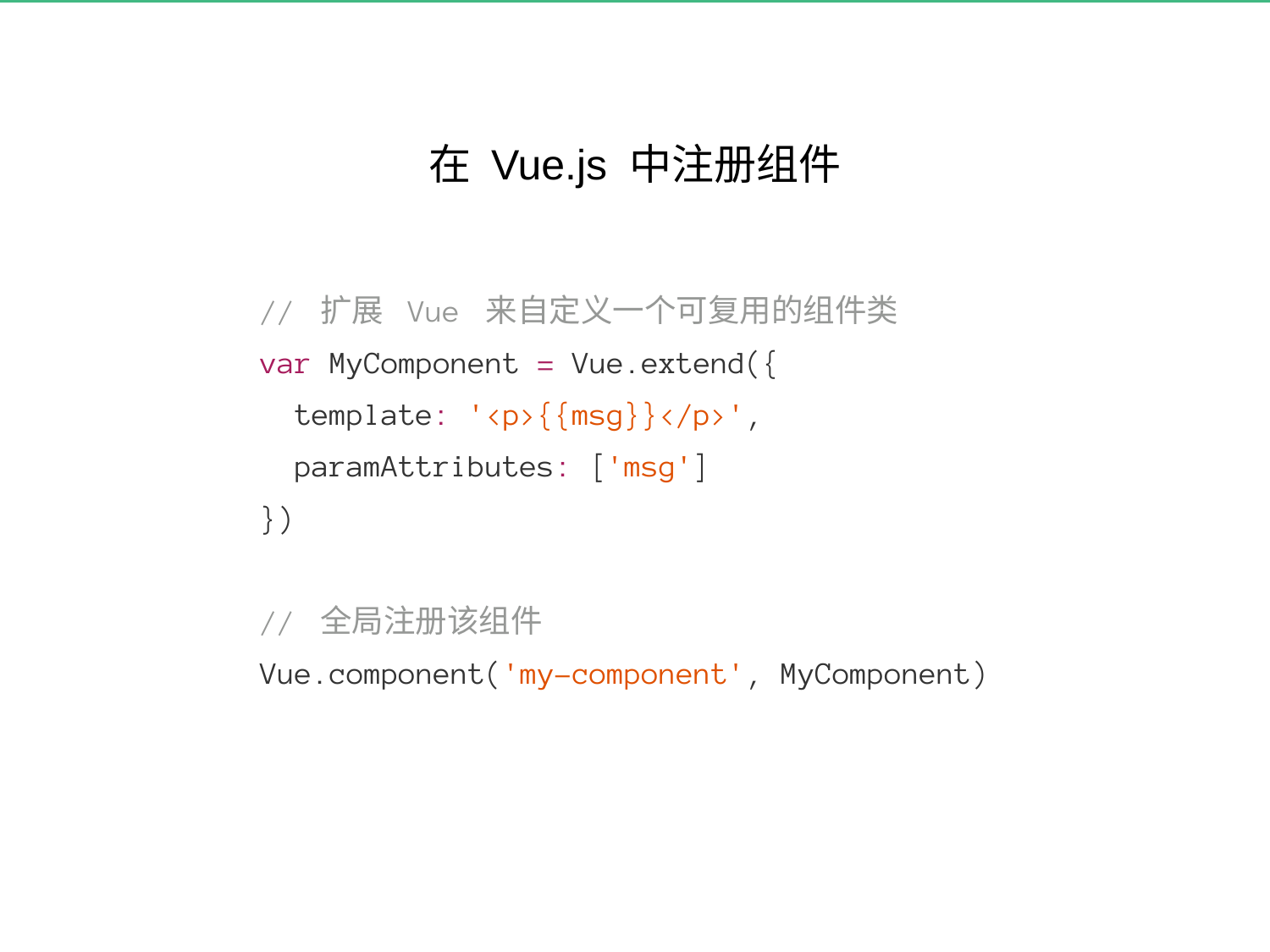

在 Vue.js 中注册组件
// 扩展 Vue 来自定义一个可复用的组件类
var MyComponent = Vue.extend({
  template: '<p>{{msg}}</p>',
  paramAttributes: ['msg']
})

// 全局注册该组件
Vue.component('my-component', MyComponent)